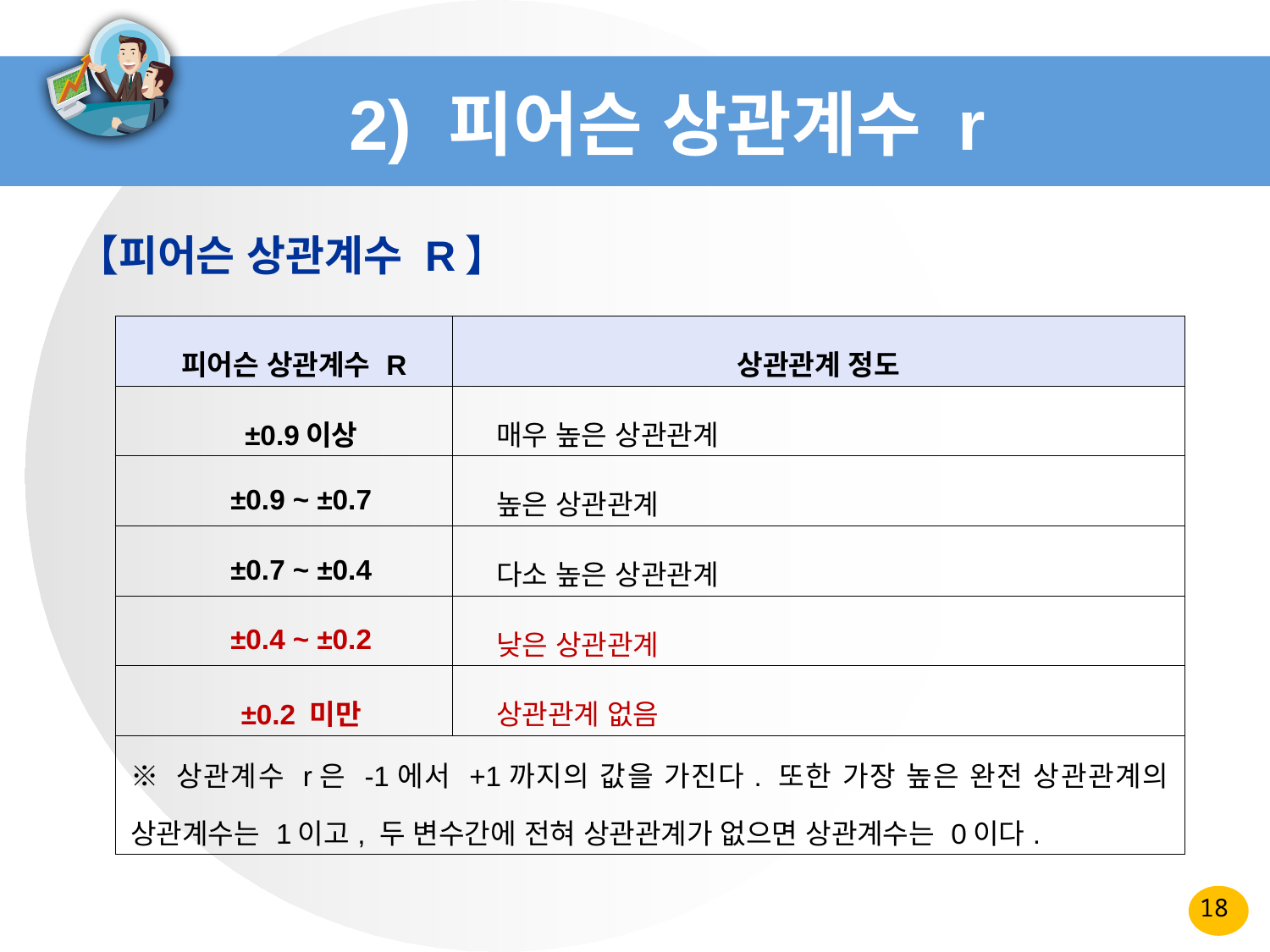

# 2) 피어슨 상관계수 r
【피어슨 상관계수 R】
| 피어슨 상관계수 R | 상관관계 정도 |
| --- | --- |
| ±0.9이상 | 매우 높은 상관관계 |
| ±0.9 ~ ±0.7 | 높은 상관관계 |
| ±0.7 ~ ±0.4 | 다소 높은 상관관계 |
| ±0.4 ~ ±0.2 | 낮은 상관관계 |
| ±0.2 미만 | 상관관계 없음 |
| ※ 상관계수 r은 -1에서 +1까지의 값을 가진다. 또한 가장 높은 완전 상관관계의 상관계수는 1이고, 두 변수간에 전혀 상관관계가 없으면 상관계수는 0이다. |  |
18